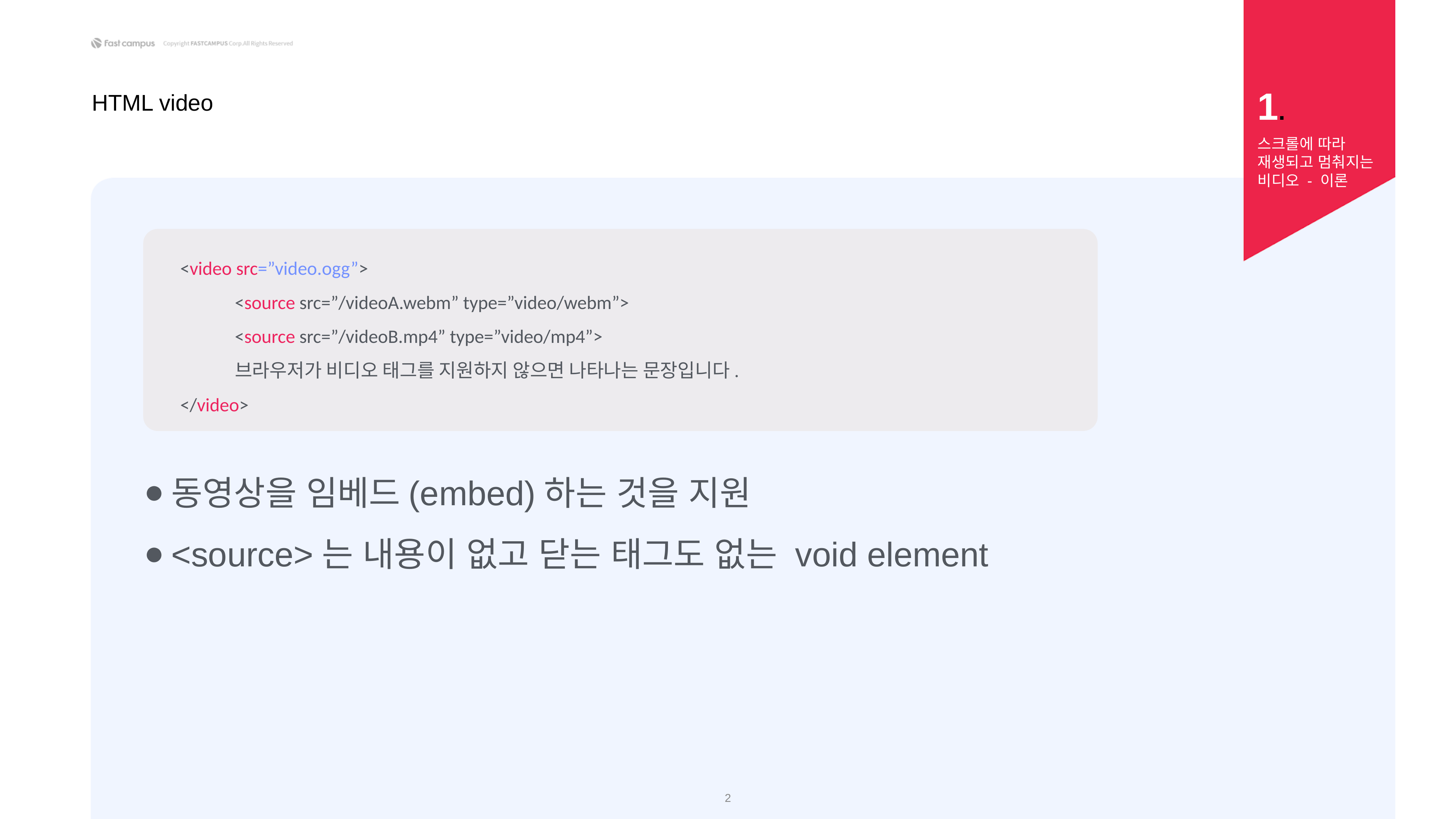

1.
HTML video
스크롤에 따라 재생되고 멈춰지는 비디오 - 이론
<video src=”video.ogg”>
	<source src=”/videoA.webm” type=”video/webm”>
	<source src=”/videoB.mp4” type=”video/mp4”>
	브라우저가 비디오 태그를 지원하지 않으면 나타나는 문장입니다.
</video>
동영상을 임베드(embed)하는 것을 지원
<source>는 내용이 없고 닫는 태그도 없는 void element
2